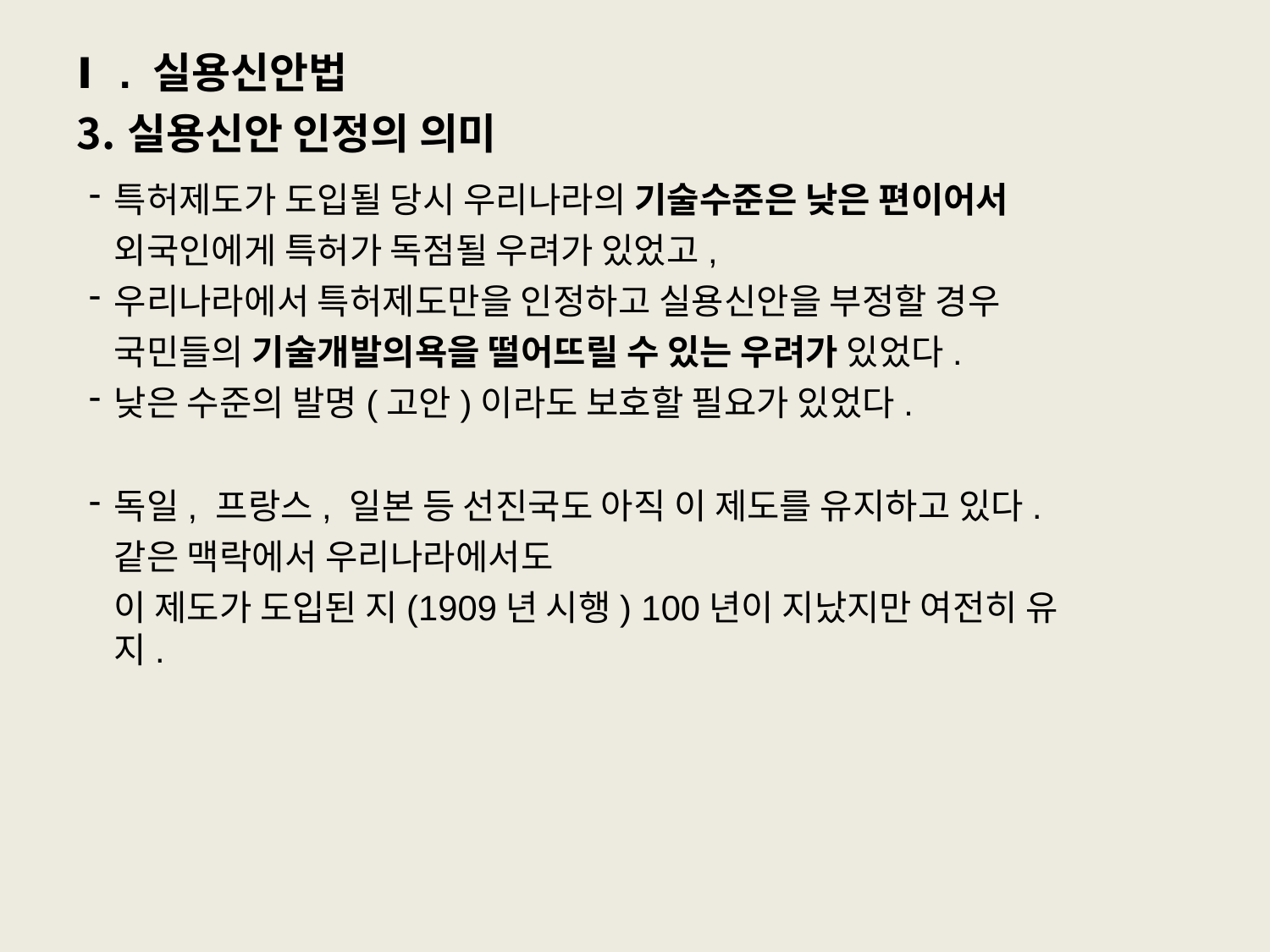

# Ⅰ. 실용신안법
실용신안 인정의 의미
특허제도가 도입될 당시 우리나라의 기술수준은 낮은 편이어서
외국인에게 특허가 독점될 우려가 있었고,
우리나라에서 특허제도만을 인정하고 실용신안을 부정할 경우
국민들의 기술개발의욕을 떨어뜨릴 수 있는 우려가 있었다.
낮은 수준의 발명(고안)이라도 보호할 필요가 있었다.

독일, 프랑스, 일본 등 선진국도 아직 이 제도를 유지하고 있다.  같은 맥락에서 우리나라에서도
이 제도가 도입된 지(1909년 시행) 100년이 지났지만 여전히 유지.